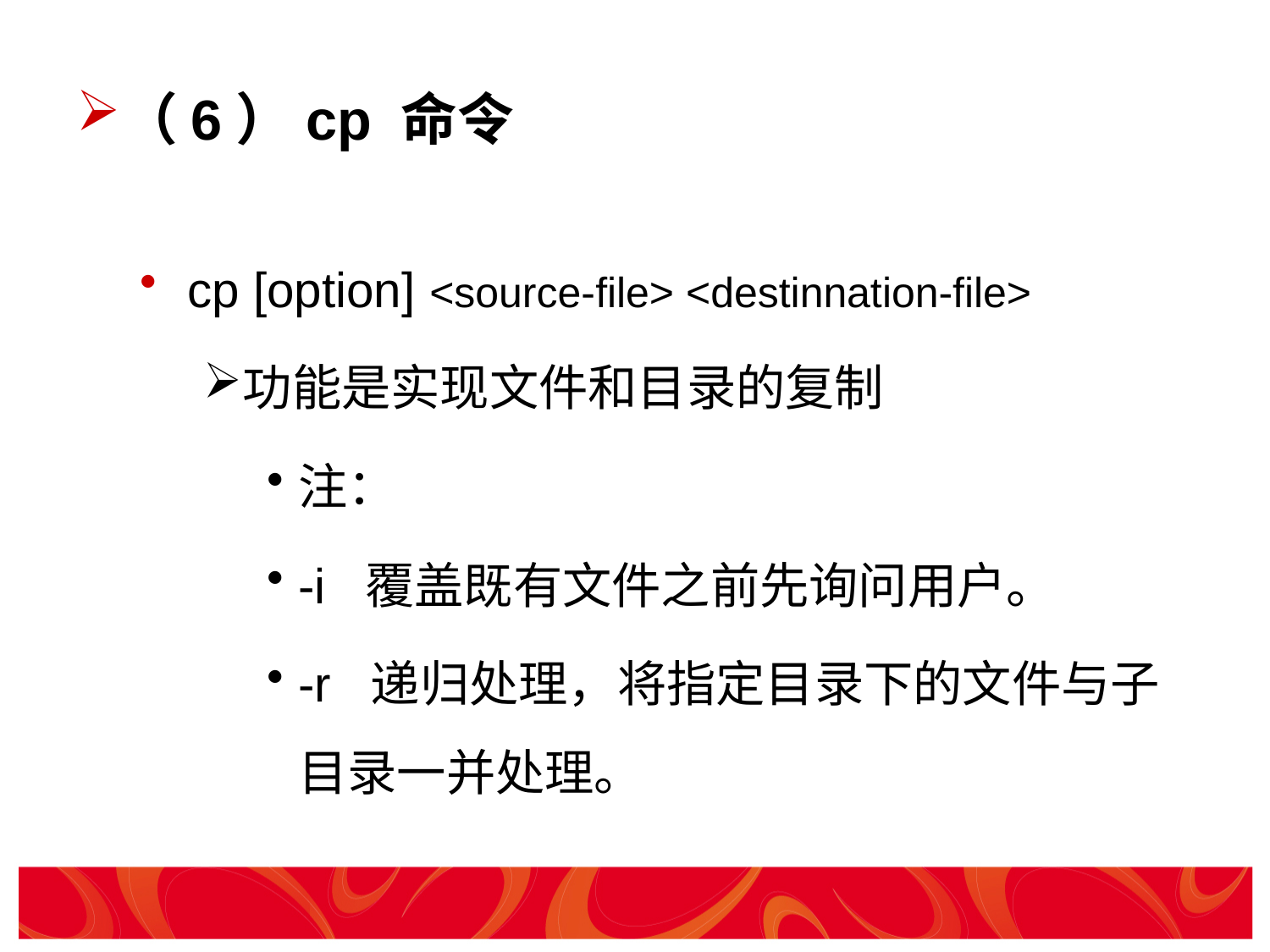

# （6）cp 命令
cp [option] <source-file> <destinnation-file>
功能是实现文件和目录的复制
注：
-i  覆盖既有文件之前先询问用户。
-r  递归处理，将指定目录下的文件与子目录一并处理。